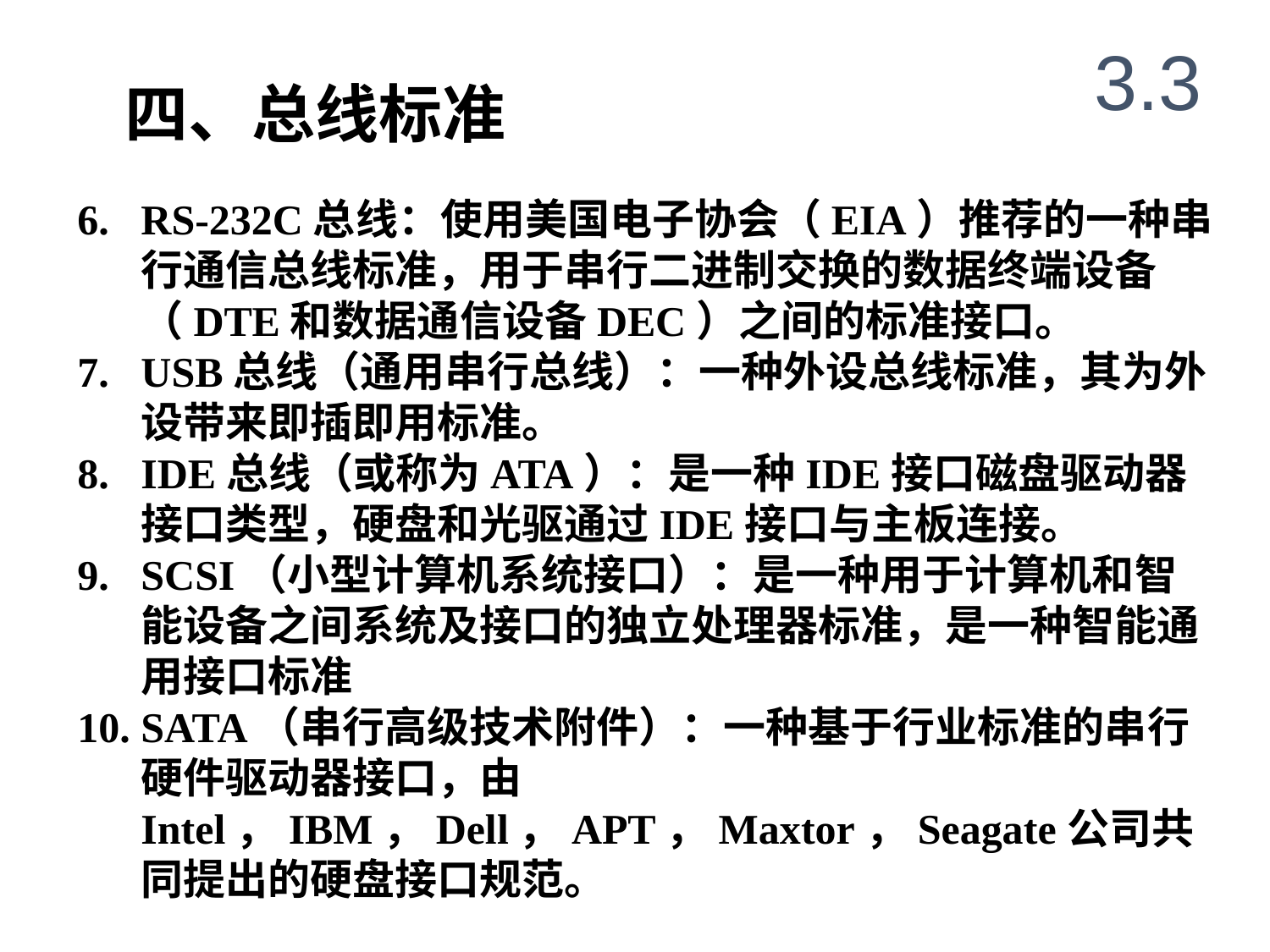

3.3
 四、总线标准
RS-232C总线：使用美国电子协会（EIA）推荐的一种串行通信总线标准，用于串行二进制交换的数据终端设备（DTE和数据通信设备DEC）之间的标准接口。
USB总线（通用串行总线）：一种外设总线标准，其为外设带来即插即用标准。
IDE总线（或称为ATA）：是一种IDE接口磁盘驱动器接口类型，硬盘和光驱通过IDE接口与主板连接。
SCSI（小型计算机系统接口）：是一种用于计算机和智能设备之间系统及接口的独立处理器标准，是一种智能通用接口标准
SATA（串行高级技术附件）：一种基于行业标准的串行硬件驱动器接口，由Intel，IBM，Dell，APT，Maxtor，Seagate公司共同提出的硬盘接口规范。